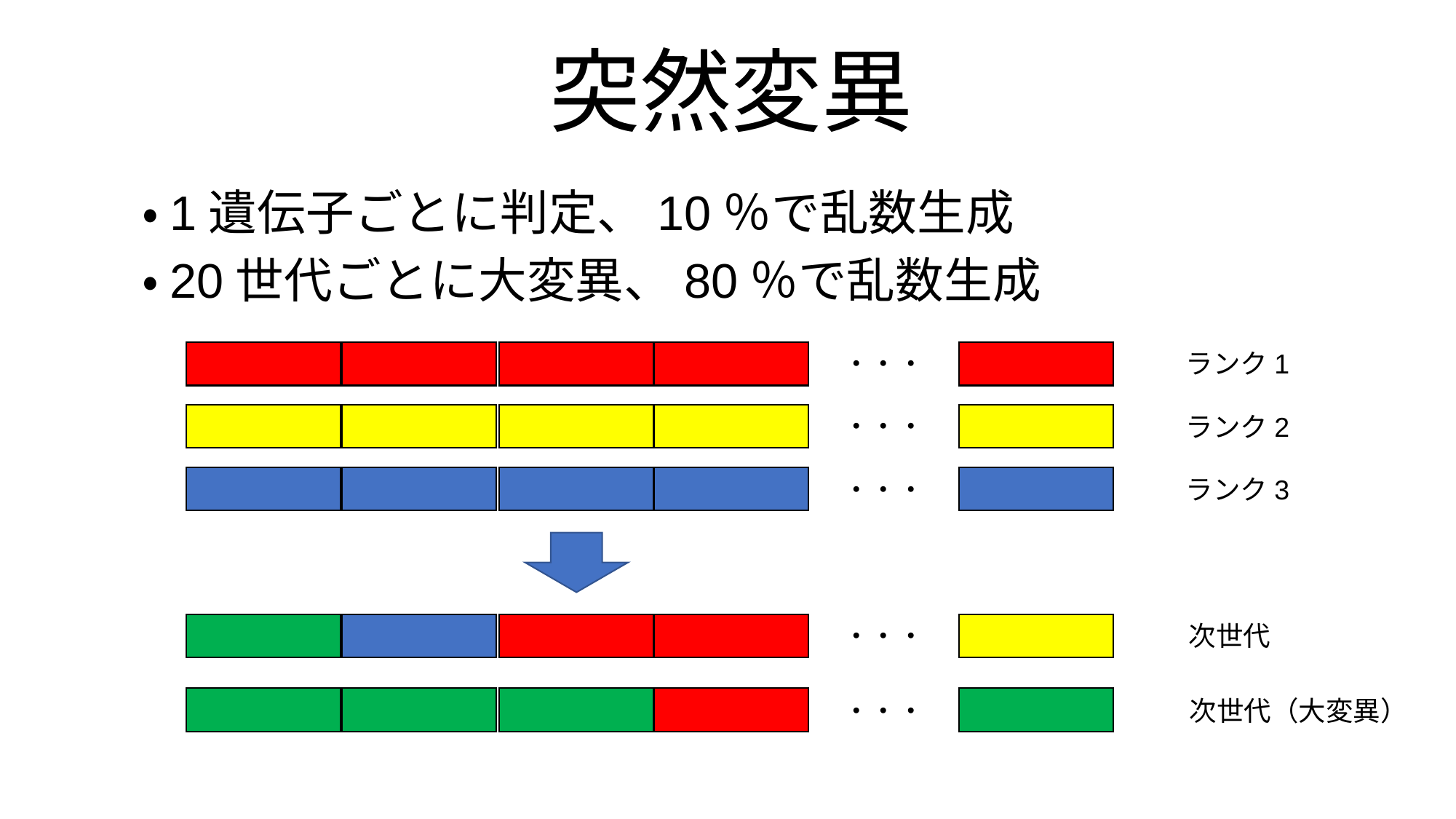

# 突然変異
・1遺伝子ごとに判定、10％で乱数生成
・20世代ごとに大変異、80％で乱数生成
・・・
ランク1

・・・
ランク2

・・・
ランク3

・・・
次世代

次世代（大変異）
・・・